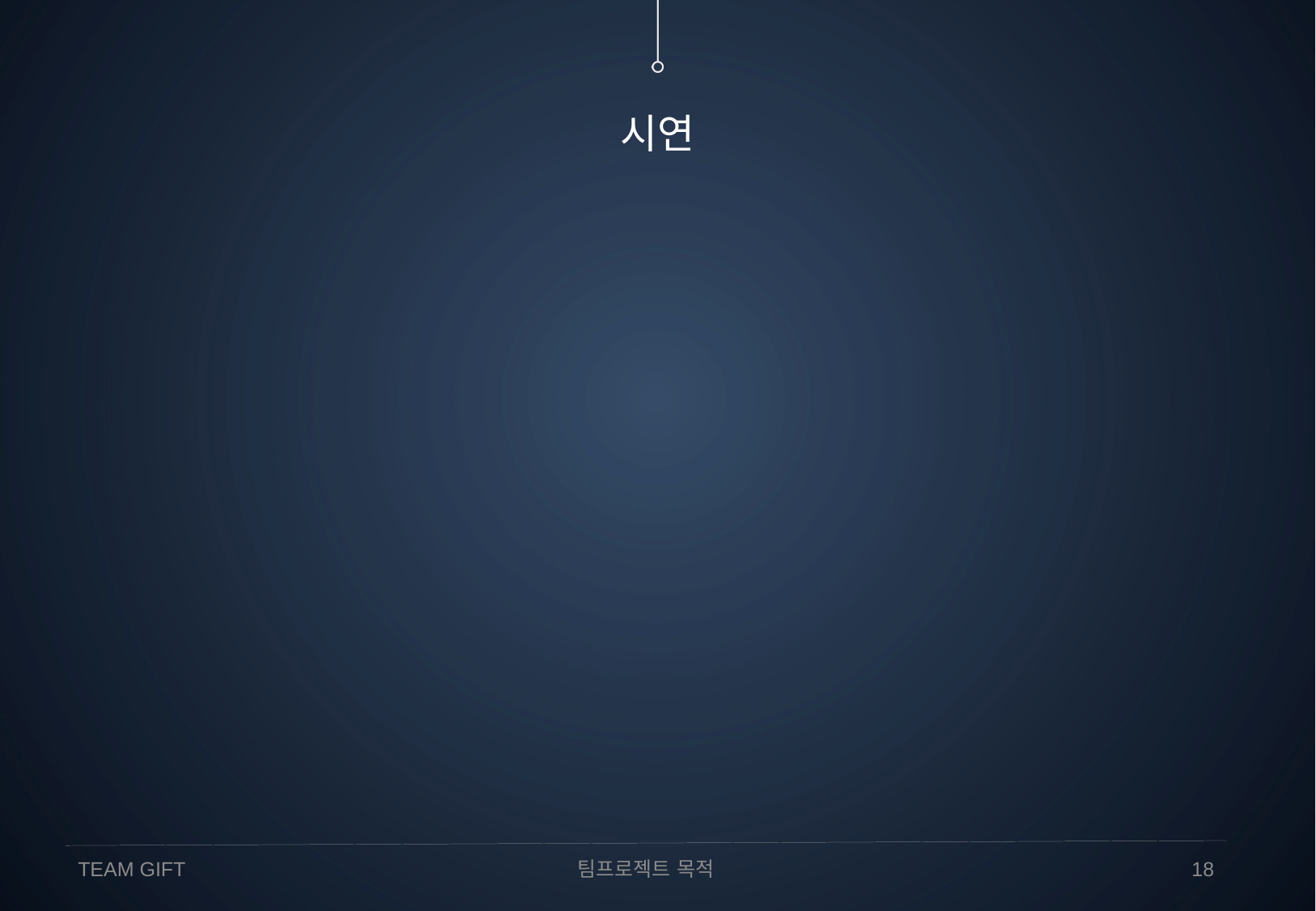

# 시연
구매자 회원가입  →   로그인   →   계좌인증   →  주문   →   주문리스트 확인   →
판매자 회원가입   →   로그인   →   서류업로드   →   주문   →   주문리스트 확인
 →   체결리스트 확인
팀프로젝트 목적
18